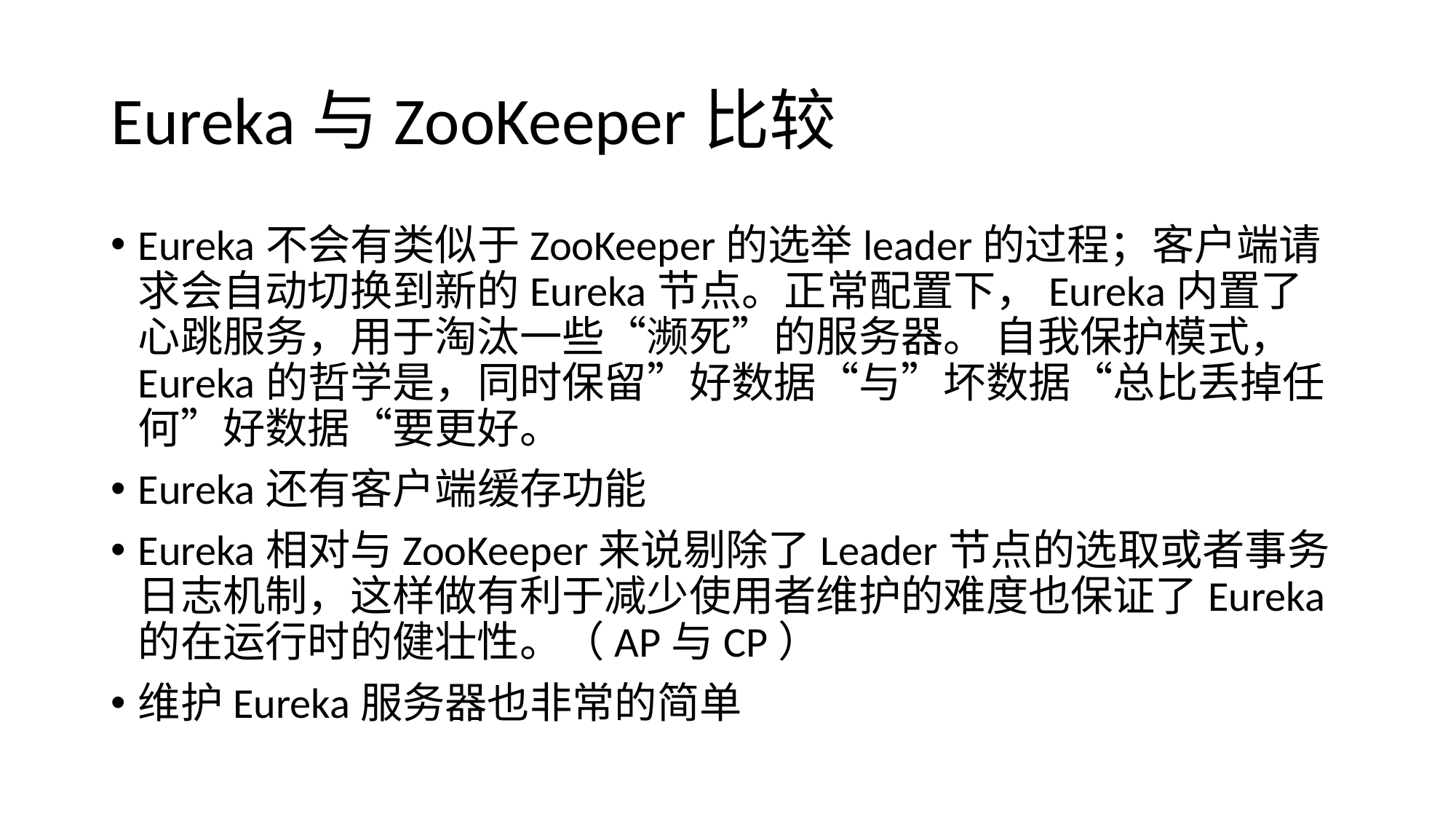

# Eureka与ZooKeeper比较
Eureka不会有类似于ZooKeeper的选举leader的过程；客户端请求会自动切换到新的Eureka节点。正常配置下，Eureka内置了心跳服务，用于淘汰一些“濒死”的服务器。 自我保护模式， Eureka的哲学是，同时保留”好数据“与”坏数据“总比丢掉任何”好数据“要更好。
Eureka还有客户端缓存功能
Eureka相对与ZooKeeper来说剔除了Leader节点的选取或者事务日志机制，这样做有利于减少使用者维护的难度也保证了Eureka的在运行时的健壮性。（AP与CP）
维护Eureka服务器也非常的简单